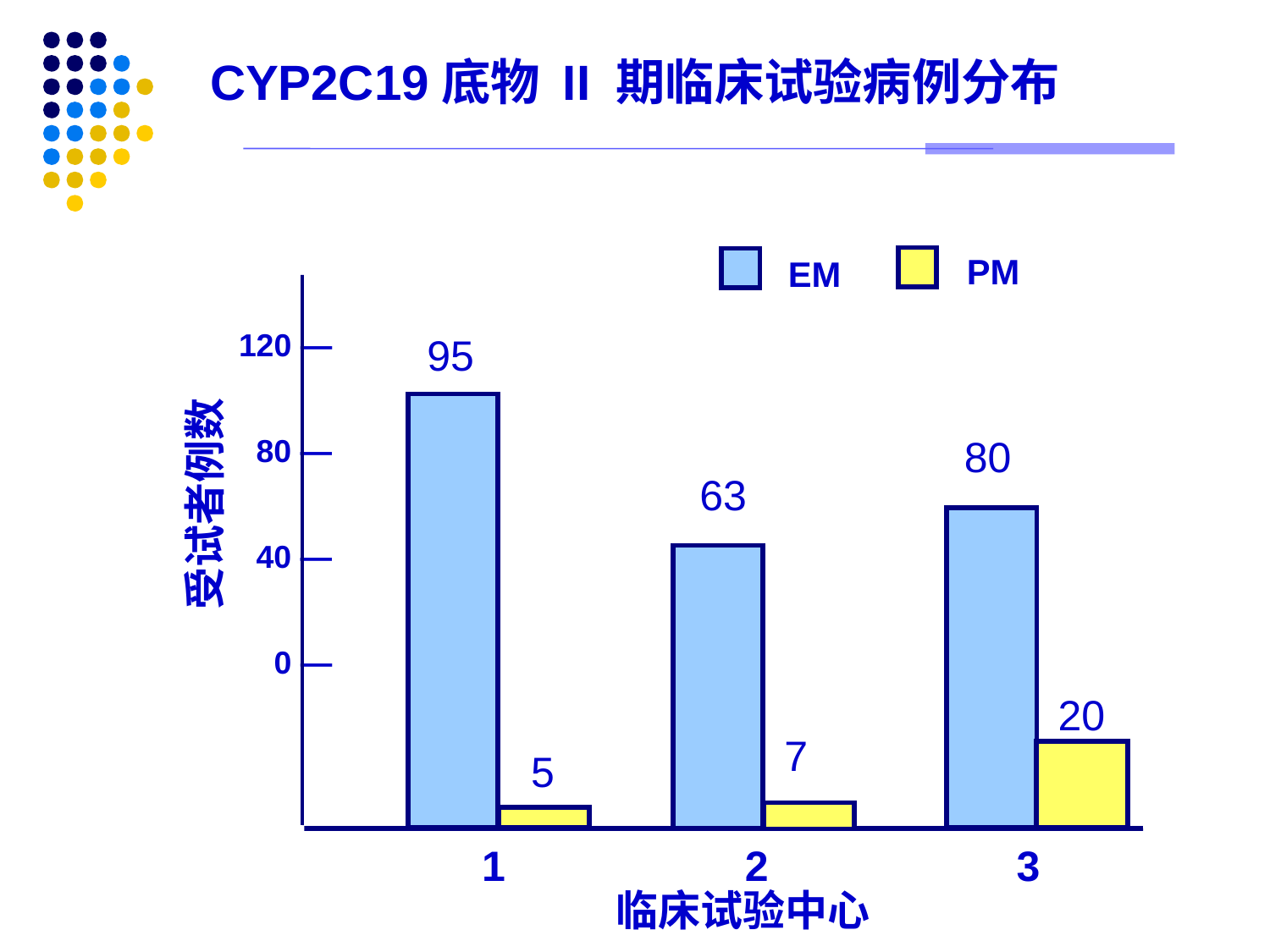

CYP2C19底物 II 期临床试验病例分布

PM
EM

120 —
80 —
40 —
0 —
95

80
63
受试者例数

20
7
5

1
2
3
临床试验中心